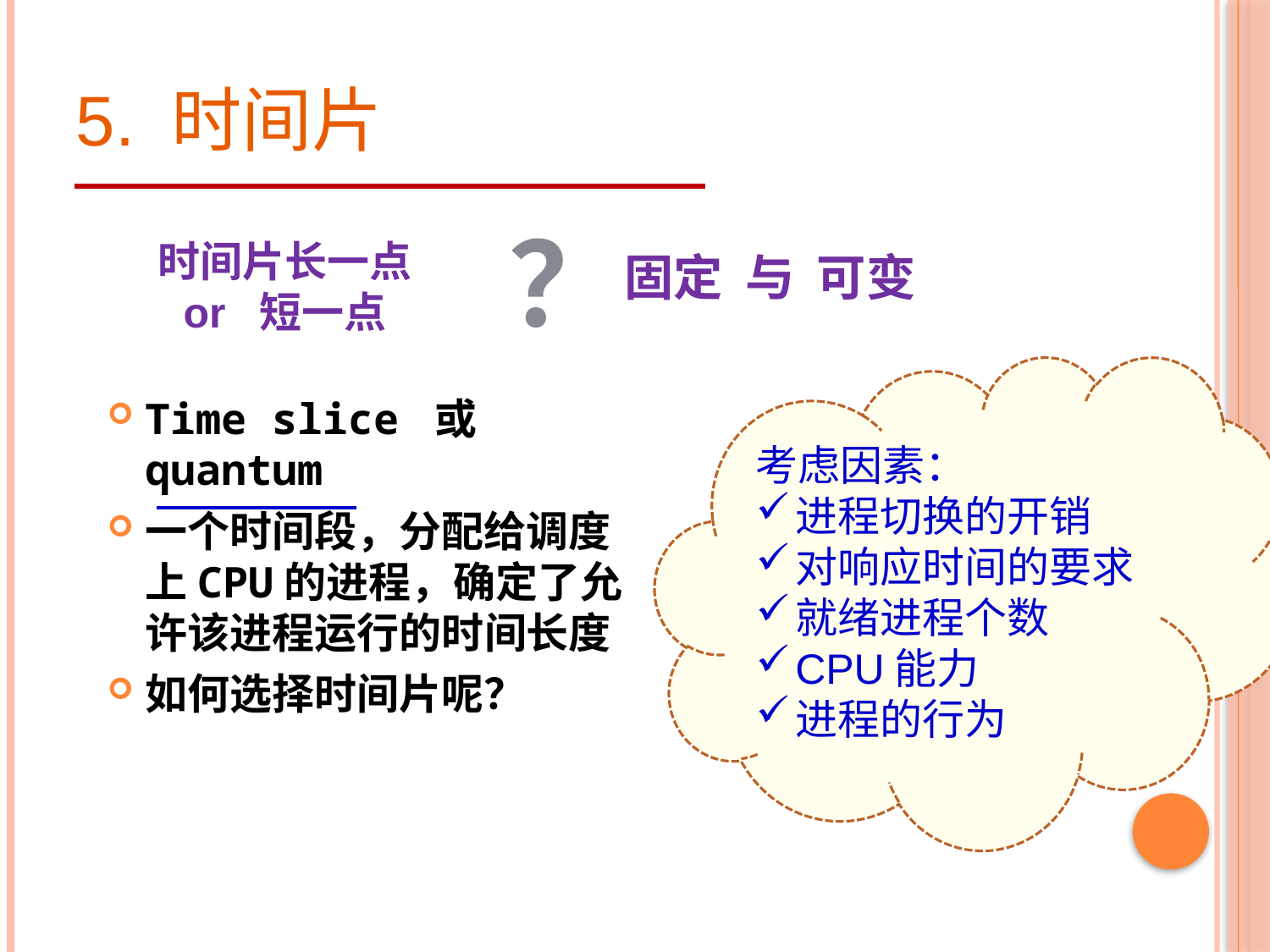

# 5. 时间片
？
时间片长一点 or  短一点
固定  与  可变
考虑因素：
进程切换的开销
对响应时间的要求
就绪进程个数
CPU能力
进程的行为
Time slice 或 quantum
一个时间段，分配给调度上CPU的进程，确定了允许该进程运行的时间长度
如何选择时间片呢？